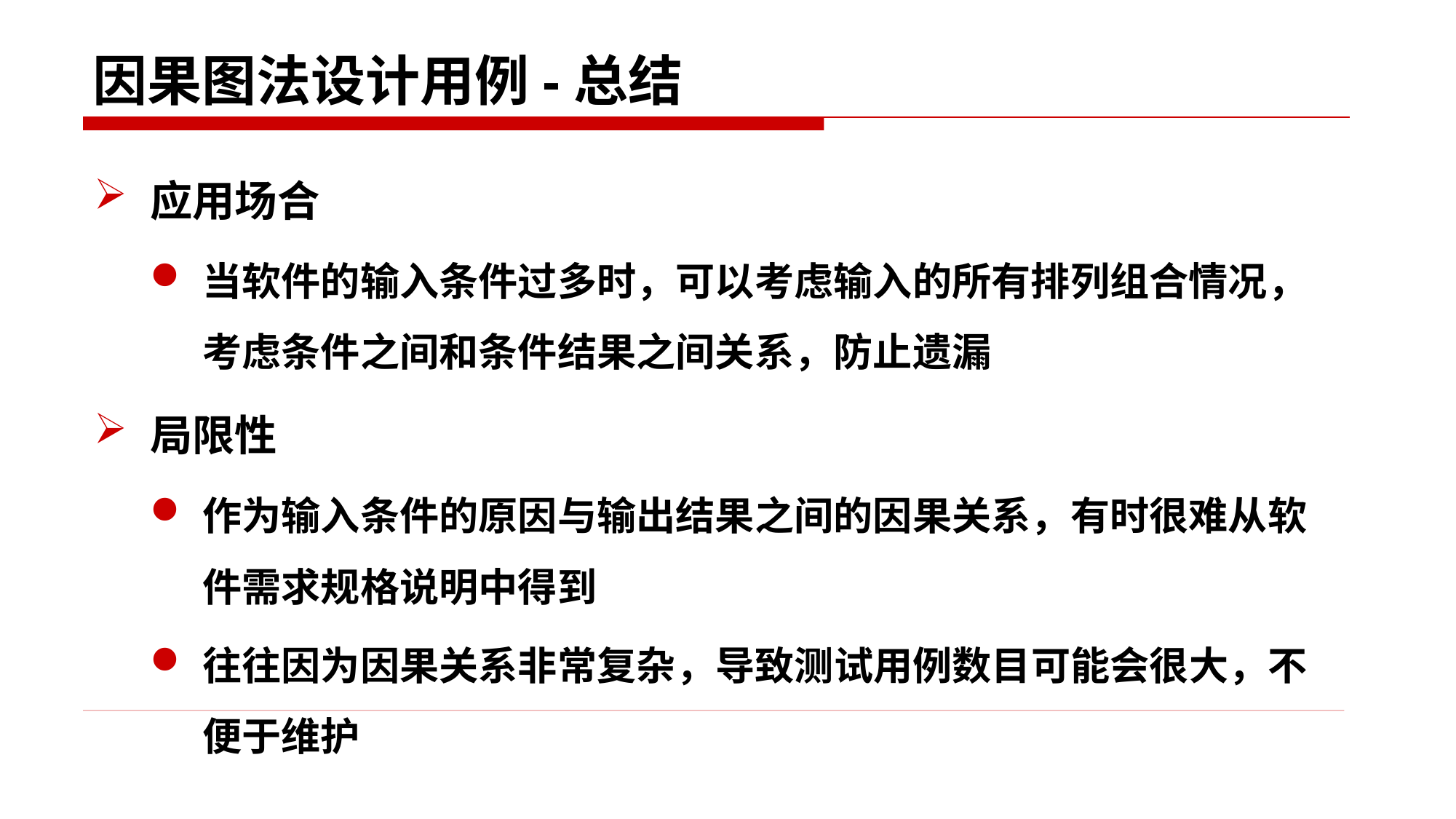

# 因果图法设计用例-总结

应用场合
当软件的输入条件过多时，可以考虑输入的所有排列组合情况，考虑条件之间和条件结果之间关系，防止遗漏
局限性
作为输入条件的原因与输出结果之间的因果关系，有时很难从软件需求规格说明中得到
往往因为因果关系非常复杂，导致测试用例数目可能会很大，不便于维护